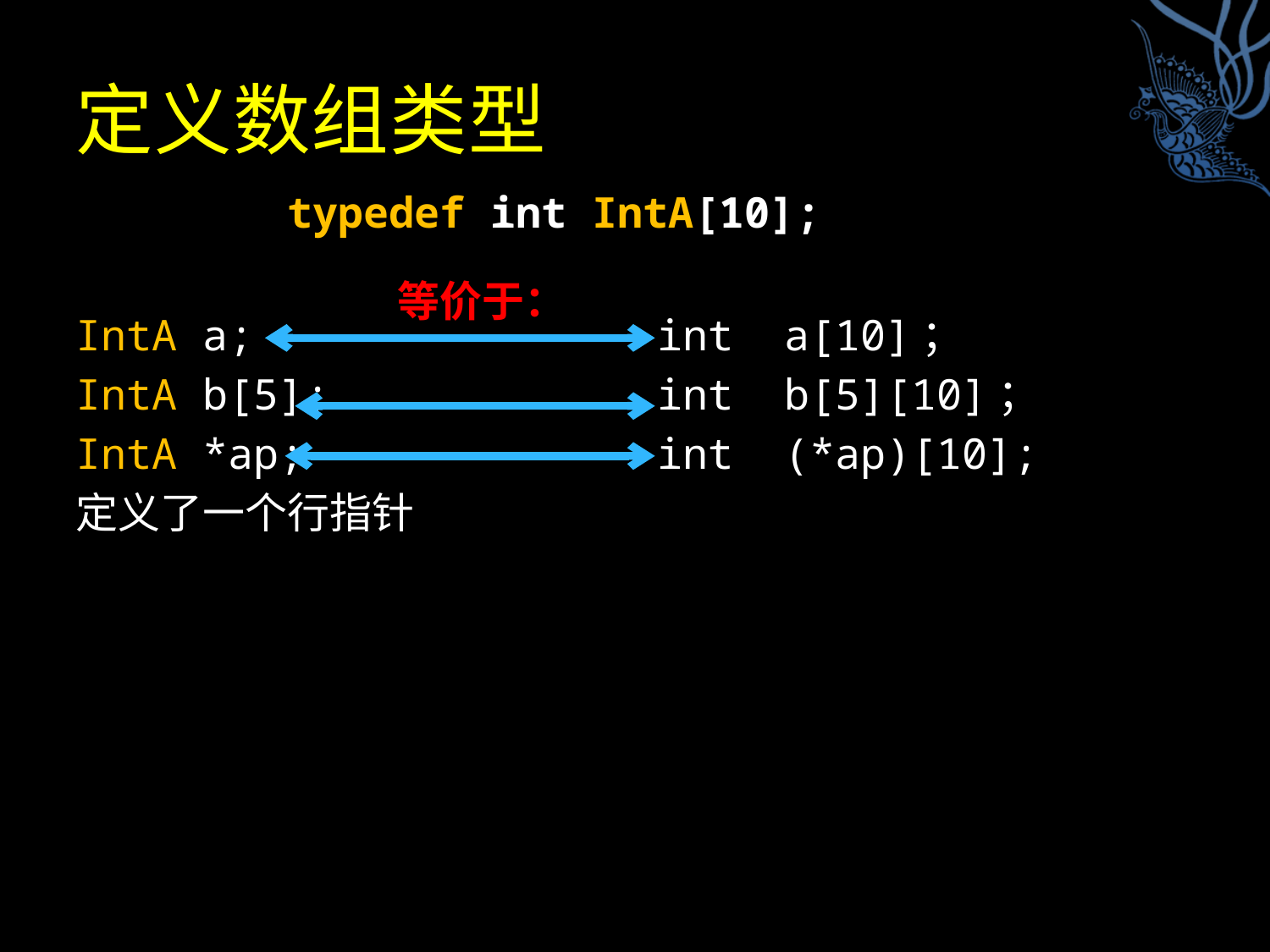

# 定义数组类型
typedef int IntA[10];
等价于：
IntA a;
IntA b[5];
IntA *ap;
定义了一个行指针

int  a[10]；
int  b[5][10]；
int  (*ap)[10];
13